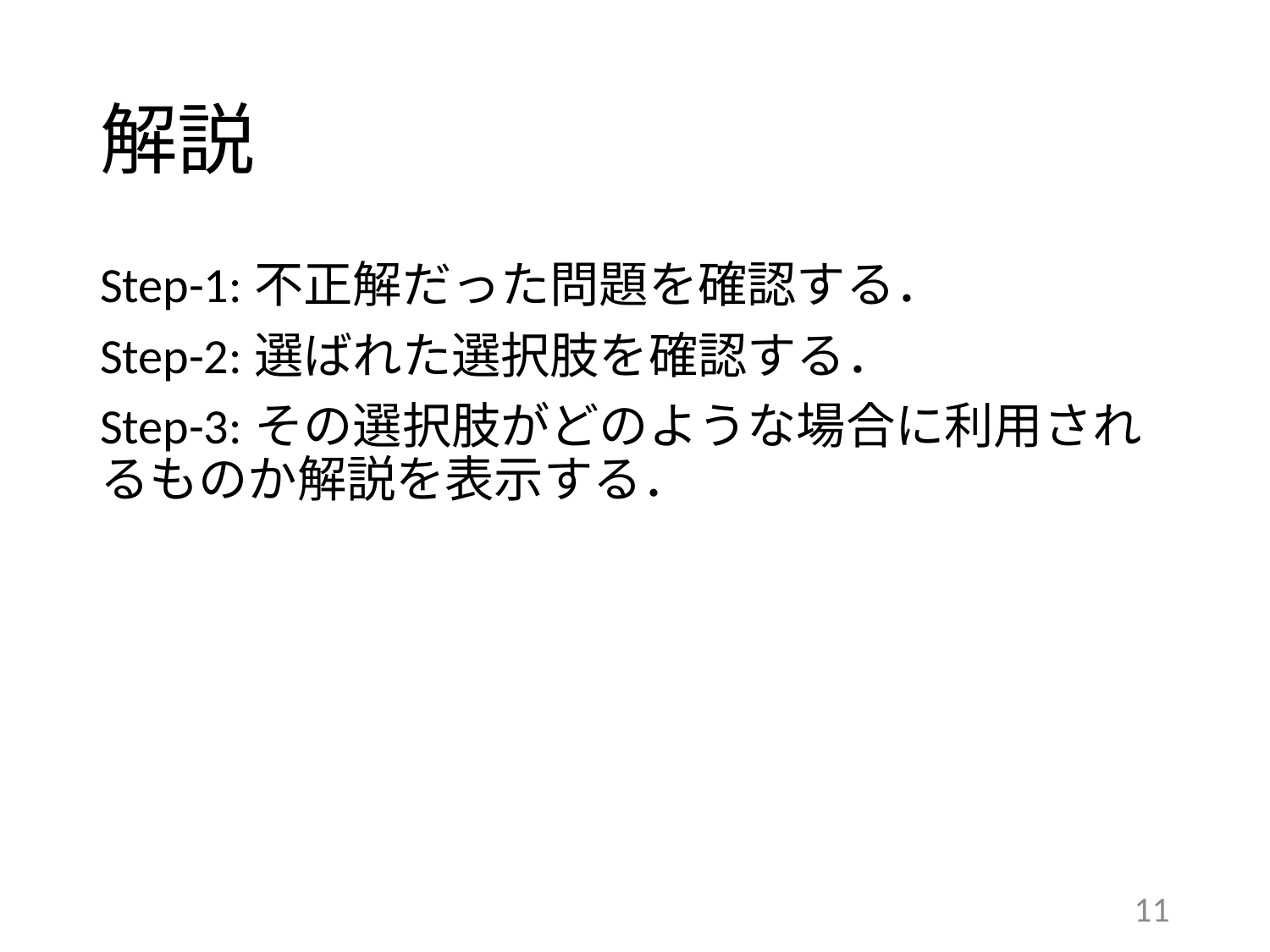

# 解説
Step-1:不正解だった問題を確認する．
Step-2:選ばれた選択肢を確認する．
Step-3:その選択肢がどのような場合に利用されるものか解説を表示する．

11